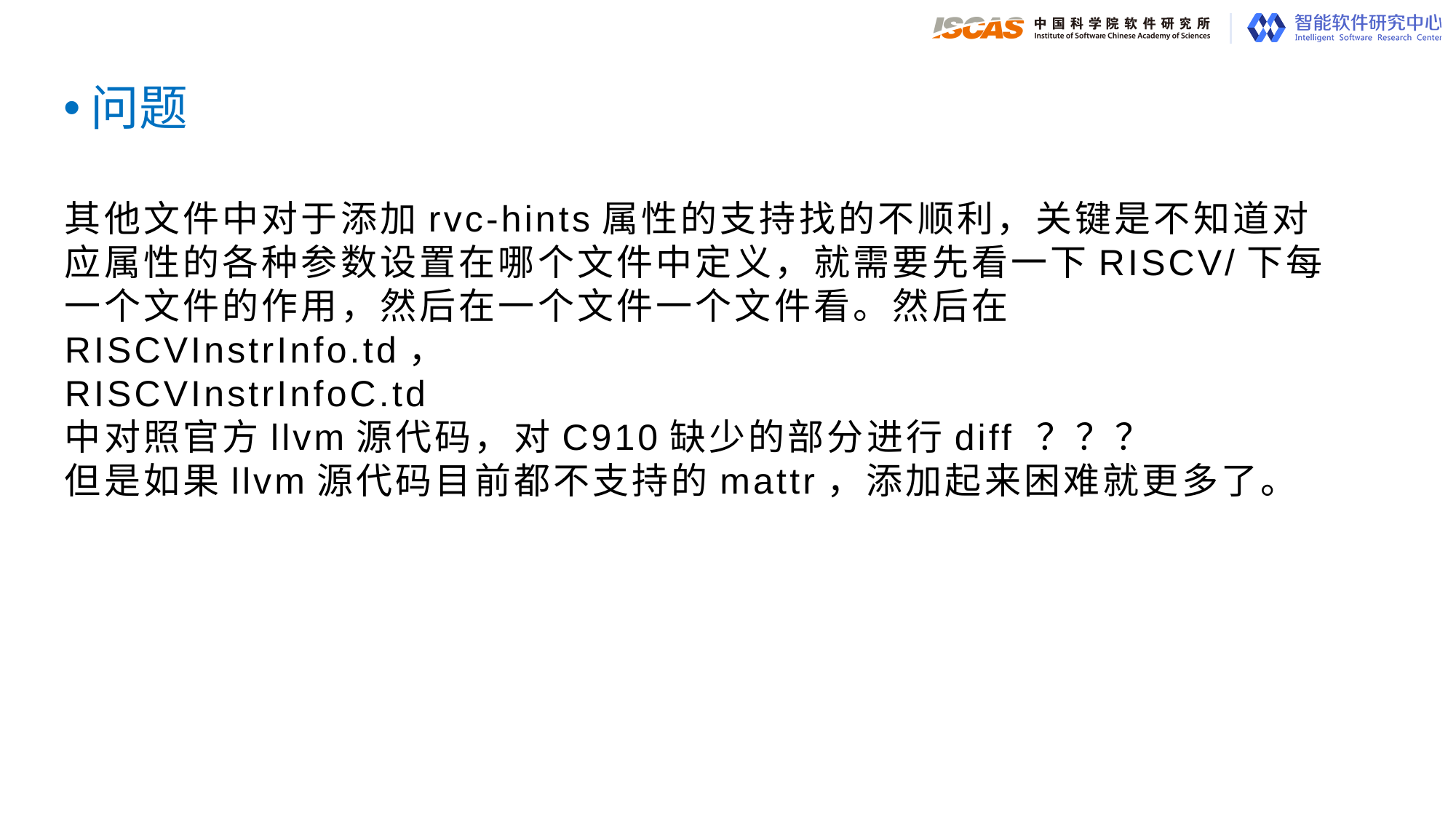

问题
其他文件中对于添加rvc-hints属性的支持找的不顺利，关键是不知道对应属性的各种参数设置在哪个文件中定义，就需要先看一下RISCV/下每一个文件的作用，然后在一个文件一个文件看。然后在RISCVInstrInfo.td，
RISCVInstrInfoC.td
中对照官方llvm源代码，对C910缺少的部分进行diff ？？？
但是如果llvm源代码目前都不支持的mattr，添加起来困难就更多了。